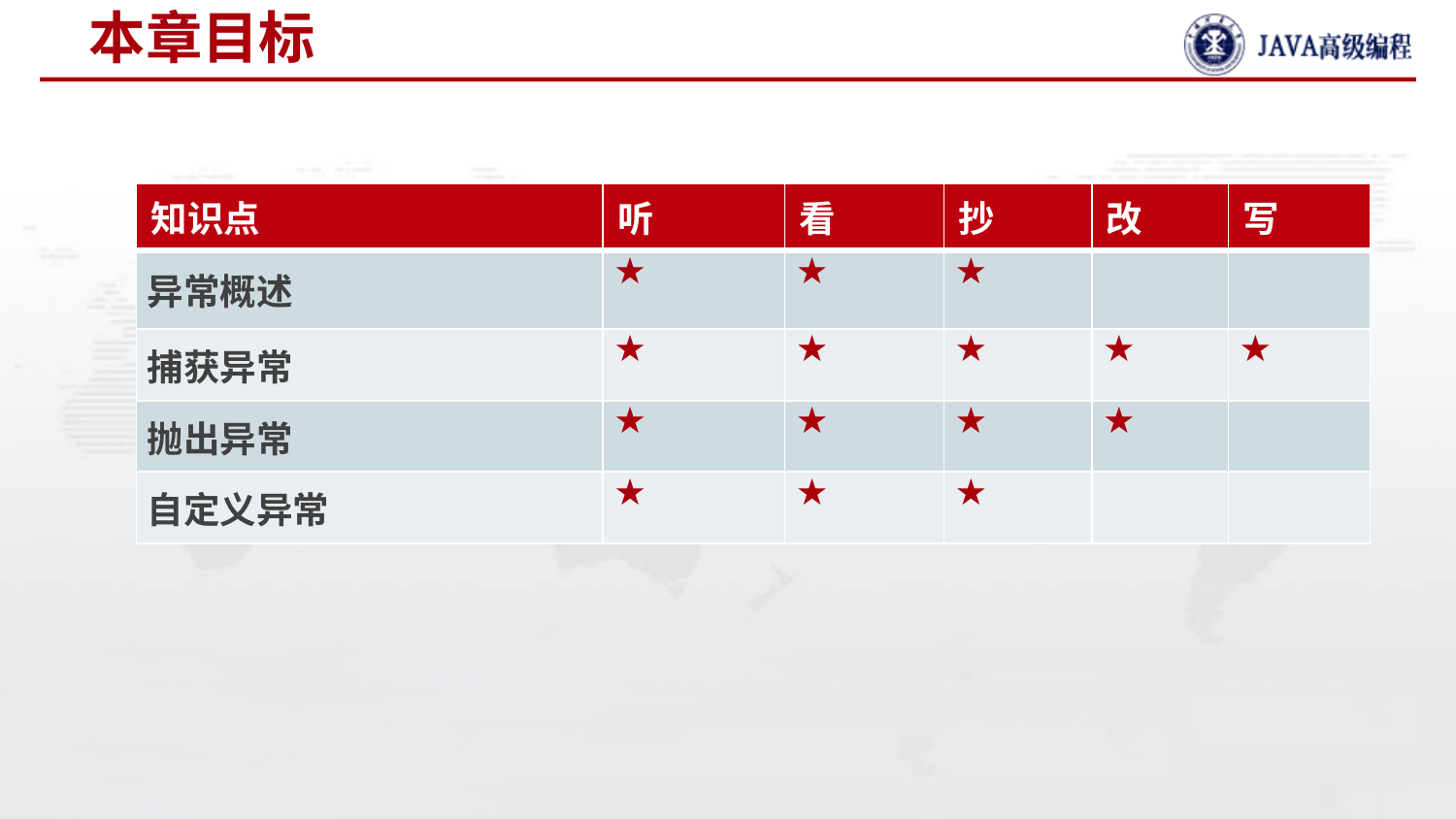

# 本章目标

| 知识点 | 听 | 看 | 抄 | 改 | 写 |
| --- | --- | --- | --- | --- | --- |
| 异常概述 | ★ | ★ | ★ |  |  |
| 捕获异常 | ★ | ★ | ★ | ★ | ★ |
| 抛出异常 | ★ | ★ | ★ | ★ |  |
| 自定义异常 | ★ | ★ | ★ |  |  |